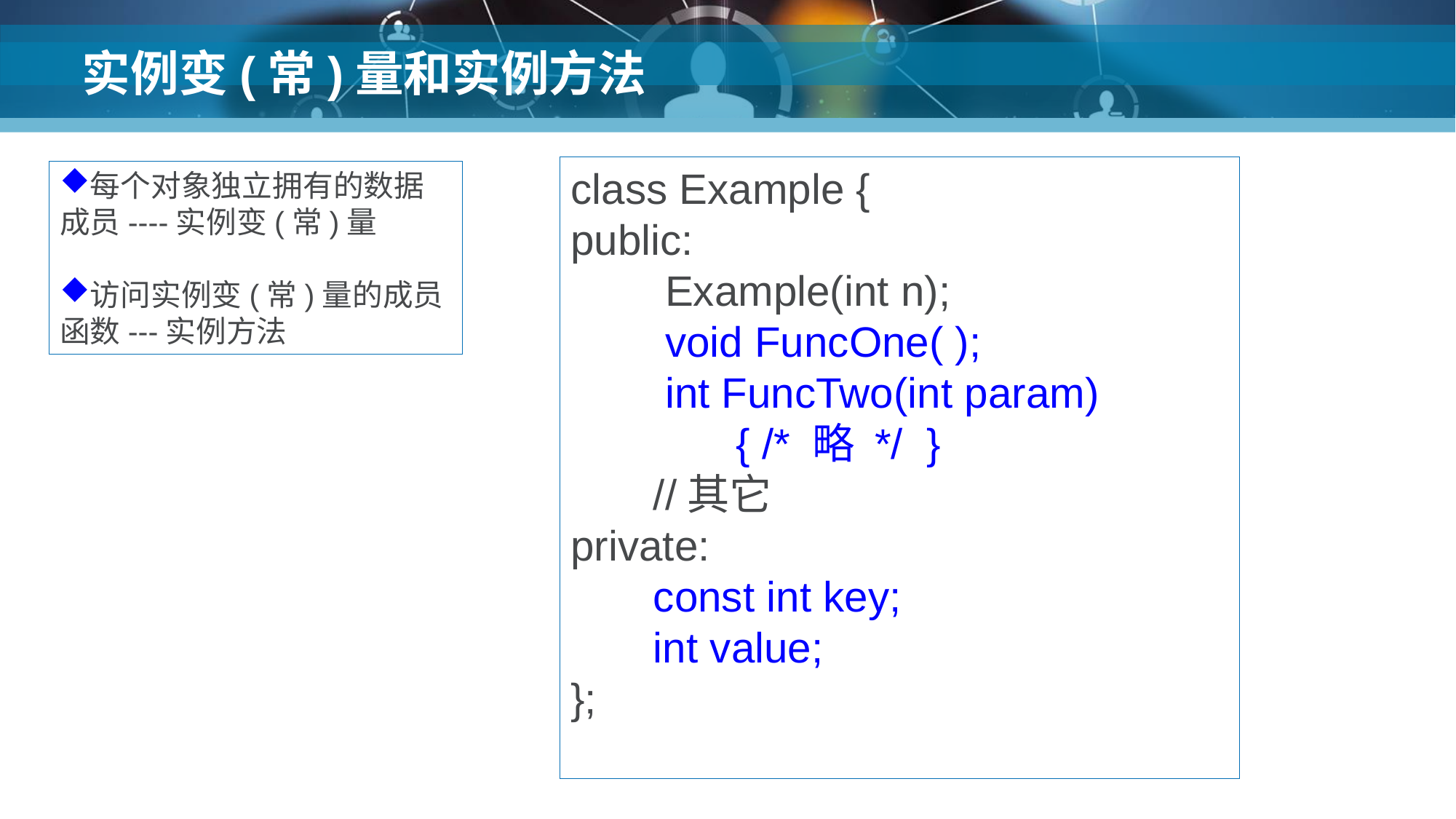

# 实例变(常)量和实例方法
class Example {
public:
        Example(int n);
        void FuncOne( );
        int FuncTwo(int param)
              { /* 略 */  }
       //其它
private:
       const int key;
       int value;
};

每个对象独立拥有的数据成员----实例变(常)量

访问实例变(常)量的成员函数---实例方法